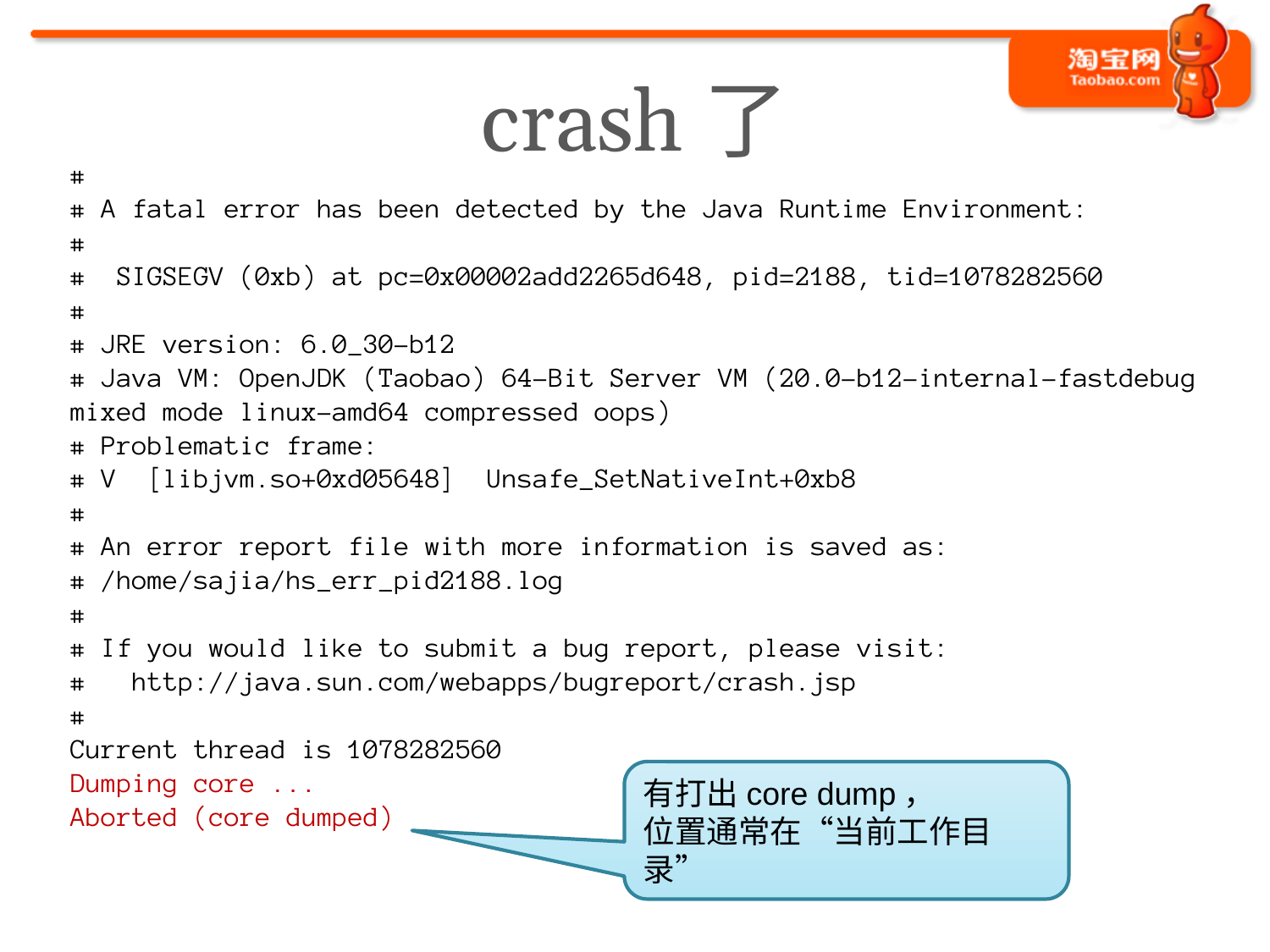

# crash了
#
# A fatal error has been detected by the Java Runtime Environment:
#
#  SIGSEGV (0xb) at pc=0x00002add2265d648, pid=2188, tid=1078282560
#
# JRE version: 6.0_30-b12
# Java VM: OpenJDK (Taobao) 64-Bit Server VM (20.0-b12-internal-fastdebug mixed mode linux-amd64 compressed oops)
# Problematic frame:
# V  [libjvm.so+0xd05648]  Unsafe_SetNativeInt+0xb8
#
# An error report file with more information is saved as:
# /home/sajia/hs_err_pid2188.log
#
# If you would like to submit a bug report, please visit:
#   http://java.sun.com/webapps/bugreport/crash.jsp
#
Current thread is 1078282560
Dumping core ...
Aborted (core dumped)
有打出core dump，
位置通常在“当前工作目录”